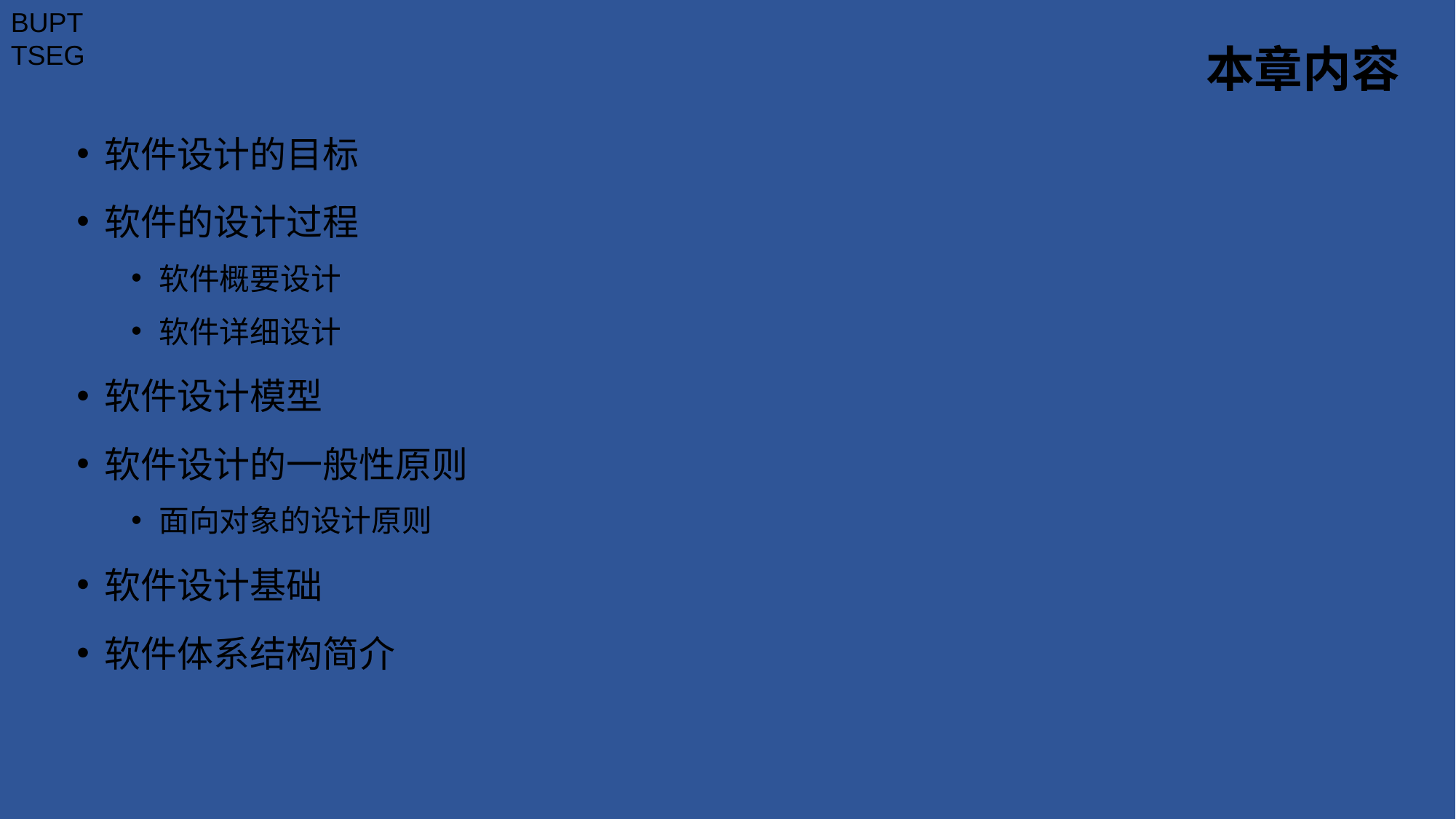

# 本章内容
软件设计的目标
软件的设计过程
软件概要设计
软件详细设计
软件设计模型
软件设计的一般性原则
面向对象的设计原则
软件设计基础
软件体系结构简介